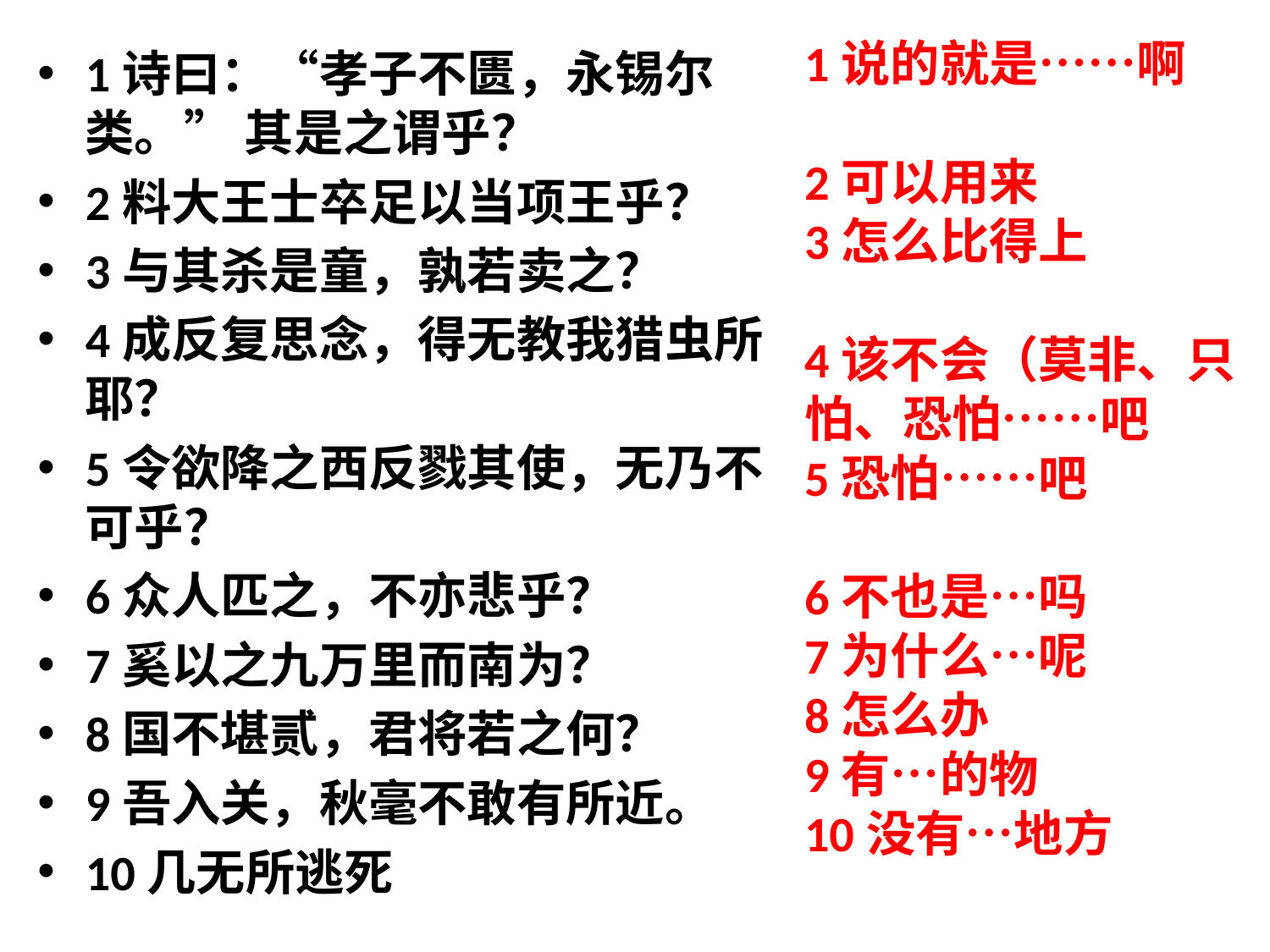

1说的就是……啊

2可以用来
3怎么比得上

4该不会（莫非、只怕、恐怕……吧
5恐怕……吧

6不也是…吗
7为什么…呢
8怎么办
9有…的物
10没有…地方

1诗曰：“孝子不匮，永锡尔类。” 其是之谓乎？
2料大王士卒足以当项王乎？
3与其杀是童，孰若卖之？
4成反复思念，得无教我猎虫所耶？
5令欲降之西反戮其使，无乃不可乎？
6众人匹之，不亦悲乎？
7奚以之九万里而南为？
8国不堪贰，君将若之何？
9吾入关，秋毫不敢有所近。
10几无所逃死